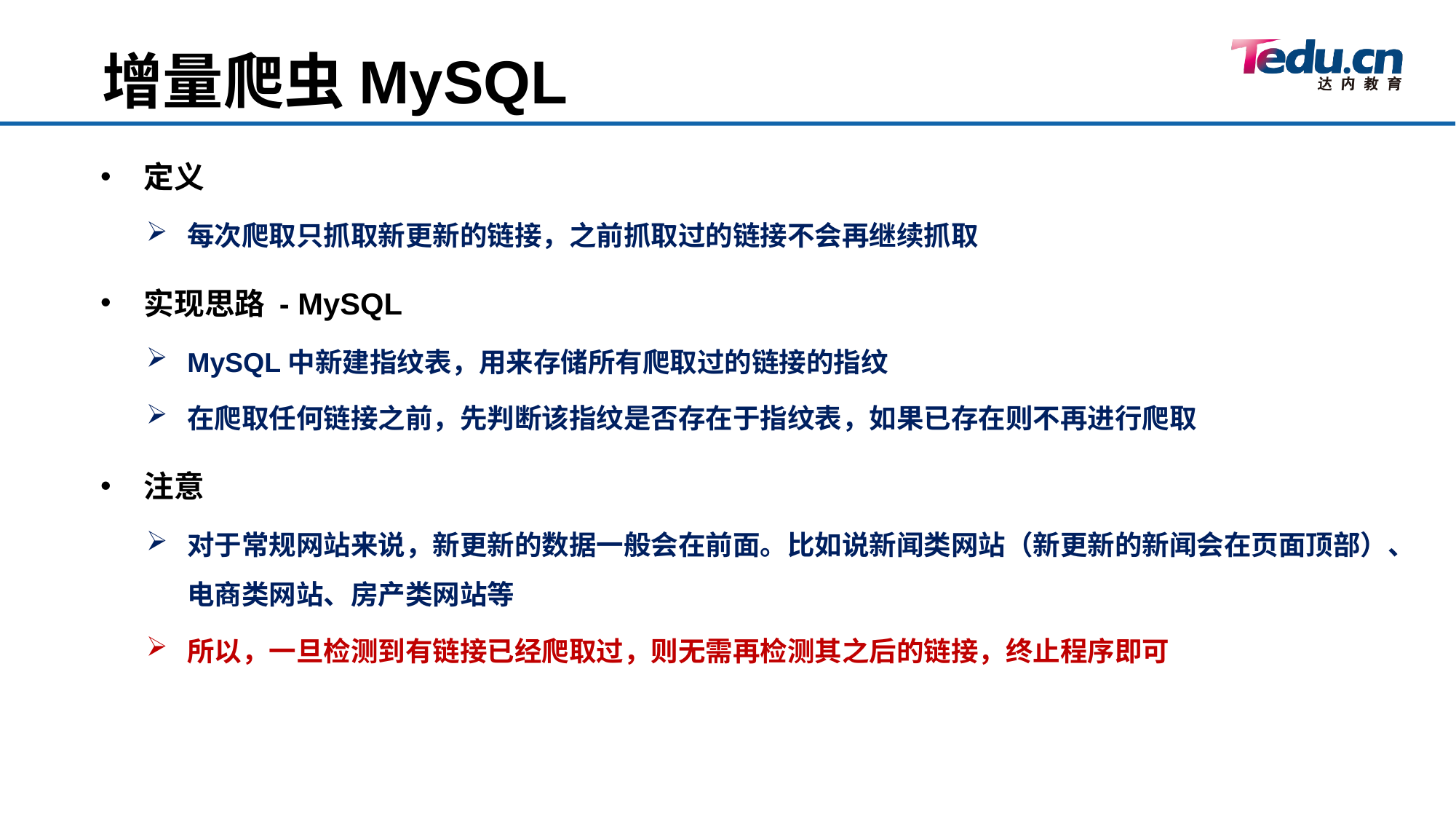

增量爬虫MySQL
定义
每次爬取只抓取新更新的链接，之前抓取过的链接不会再继续抓取
实现思路 - MySQL
MySQL中新建指纹表，用来存储所有爬取过的链接的指纹
在爬取任何链接之前，先判断该指纹是否存在于指纹表，如果已存在则不再进行爬取
注意
对于常规网站来说，新更新的数据一般会在前面。比如说新闻类网站（新更新的新闻会在页面顶部）、电商类网站、房产类网站等
所以，一旦检测到有链接已经爬取过，则无需再检测其之后的链接，终止程序即可